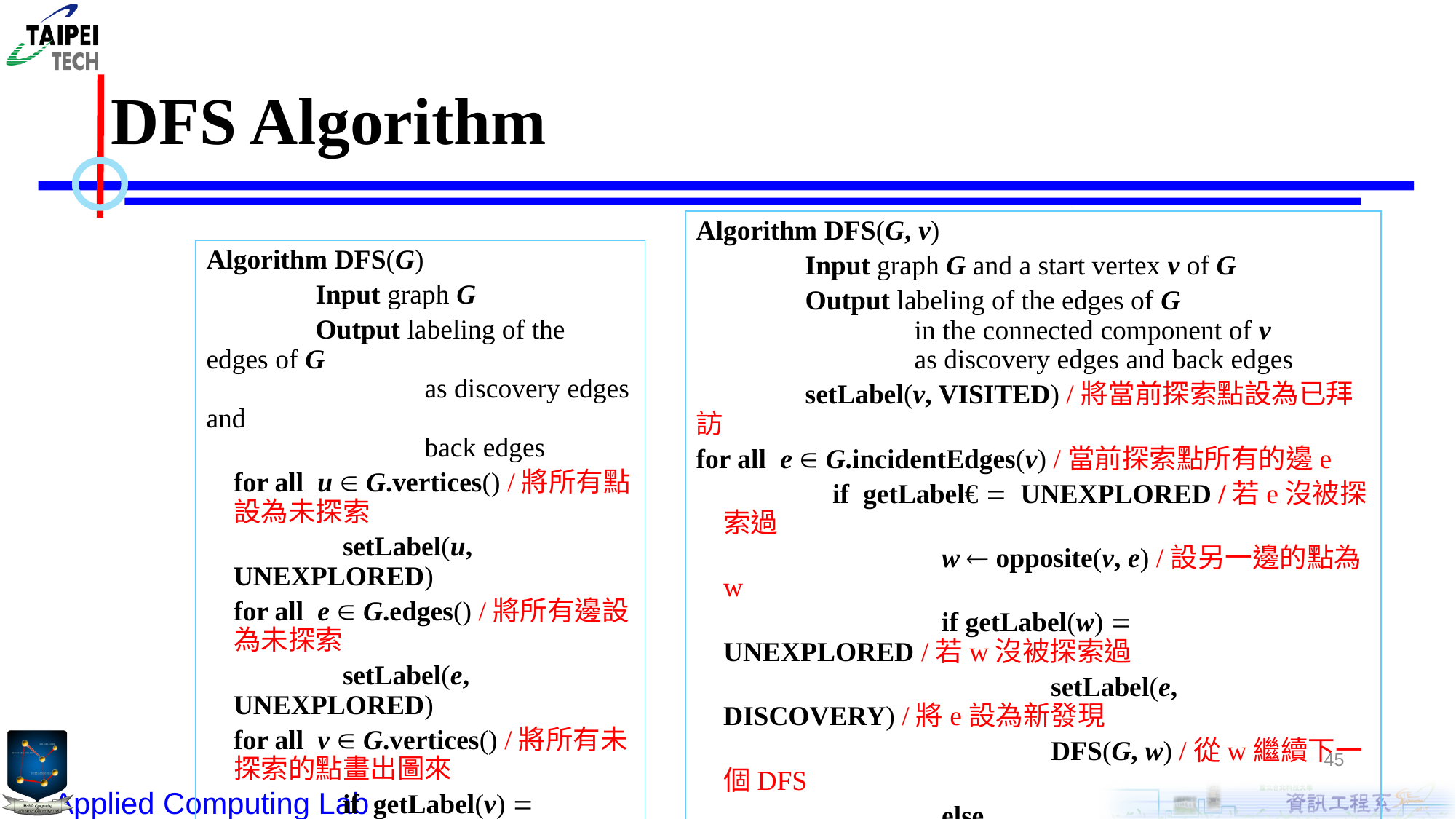

# DFS Algorithm
Algorithm DFS(G, v)
	Input graph G and a start vertex v of G
	Output labeling of the edges of G
		in the connected component of v
		as discovery edges and back edges
	setLabel(v, VISITED) /將當前探索點設為已拜訪
for all  e ∈ G.incidentEdges(v) /當前探索點所有的邊e
	if  getLabel€ = UNEXPLORED /若e沒被探索過
		w ← opposite(v, e) /設另一邊的點為w
		if getLabel(w) = UNEXPLORED /若w沒被探索過
			setLabel(e, DISCOVERY) /將e設為新發現
			DFS(G, w) /從w繼續下一個DFS
		else
			setLabel(e, BACK) /若w已被拜訪過，設e為back

Algorithm DFS(G)
	Input graph G
	Output labeling of the edges of G
		as discovery edges and
		back edges
for all  u ∈ G.vertices() /將所有點設為未探索
	setLabel(u, UNEXPLORED)
for all  e ∈ G.edges() /將所有邊設為未探索
	setLabel(e, UNEXPLORED)
for all  v ∈ G.vertices() /將所有未探索的點畫出圖來
	if  getLabel(v) = UNEXPLORED
		DFS(G, v)
45